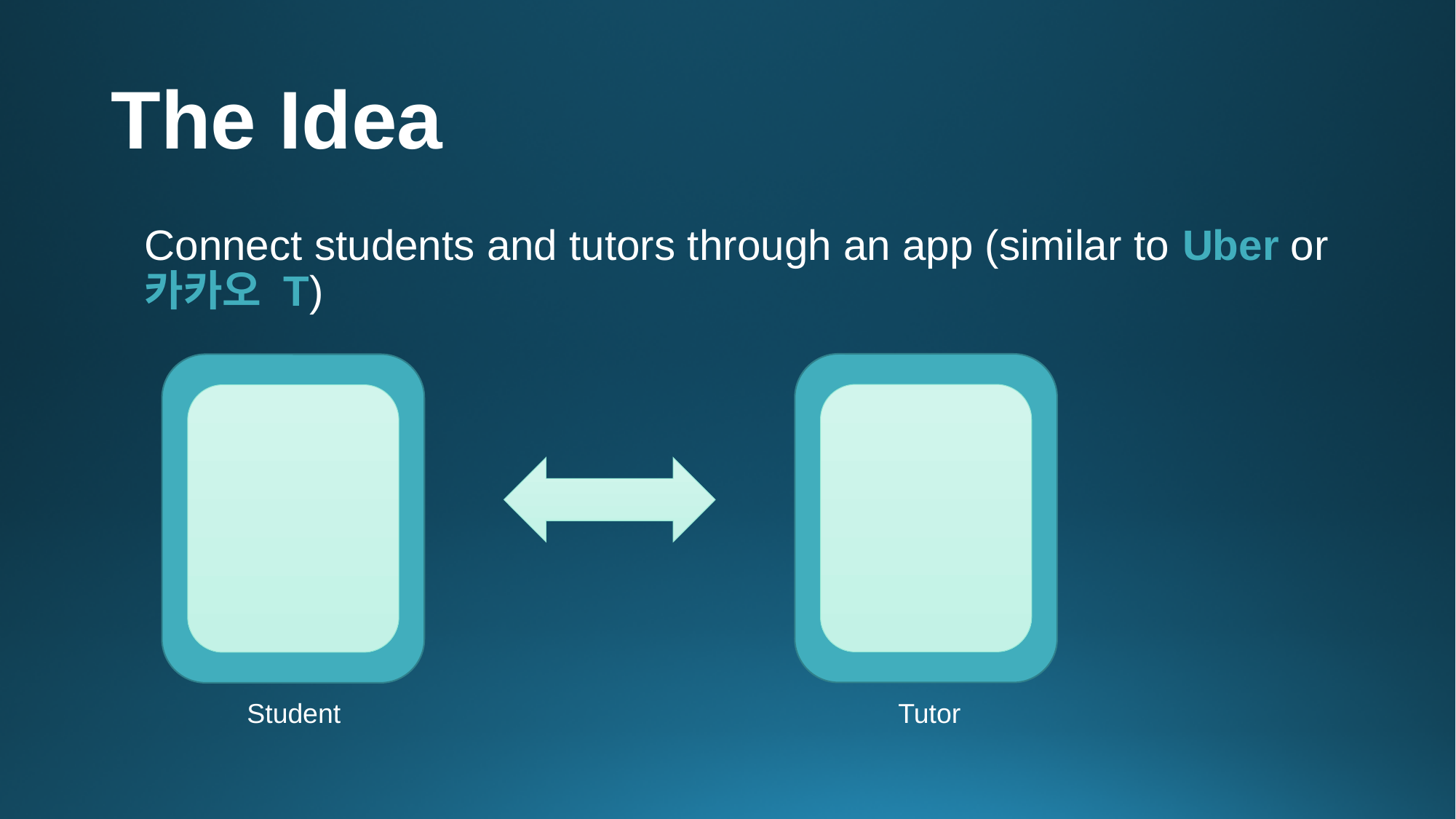

# The Idea
Connect students and tutors through an app (similar to Uber or 카카오 T)

Student
Tutor